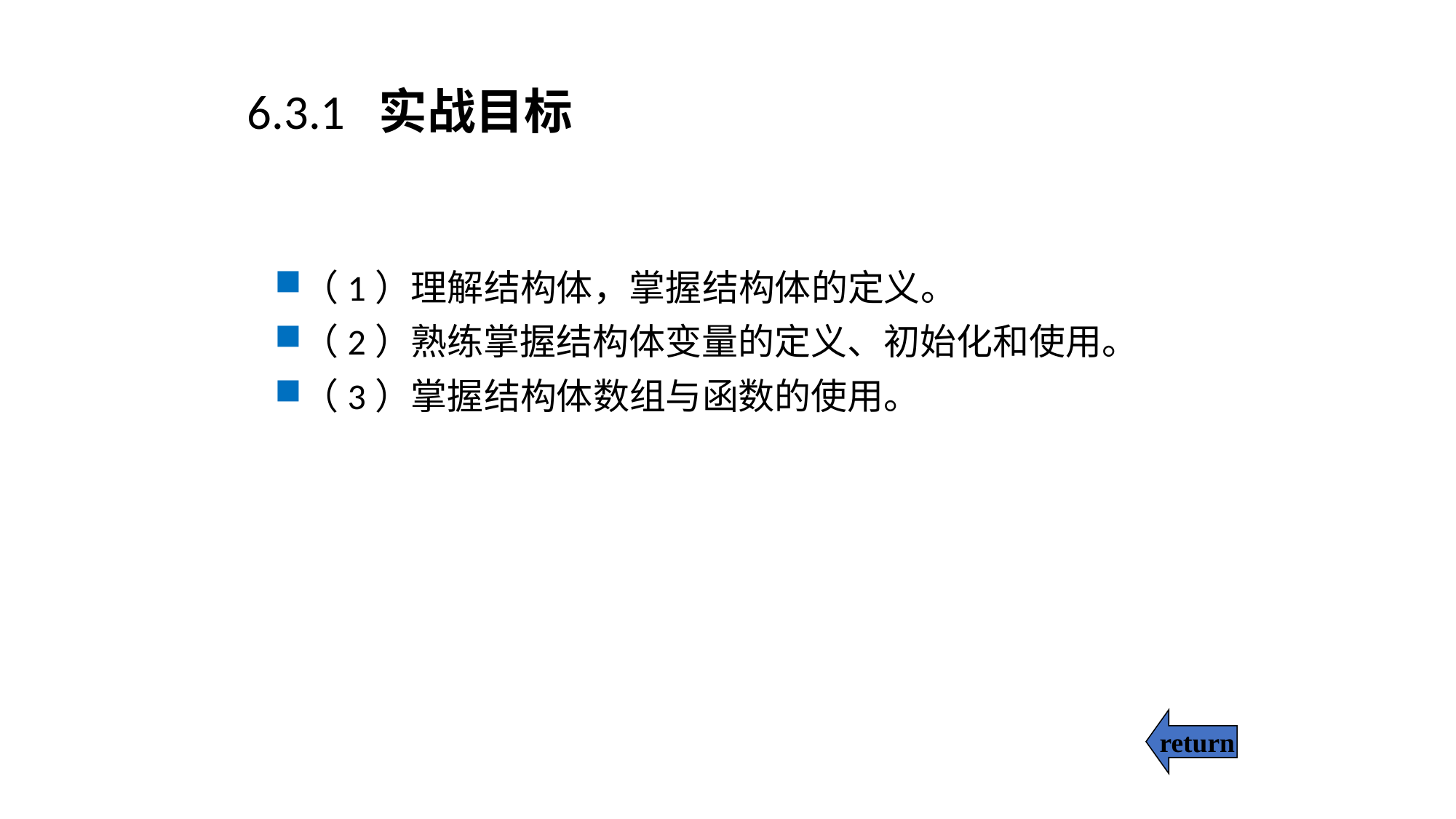

# 6.3.1  实战目标
（1）理解结构体，掌握结构体的定义。
（2）熟练掌握结构体变量的定义、初始化和使用。
（3）掌握结构体数组与函数的使用。
return